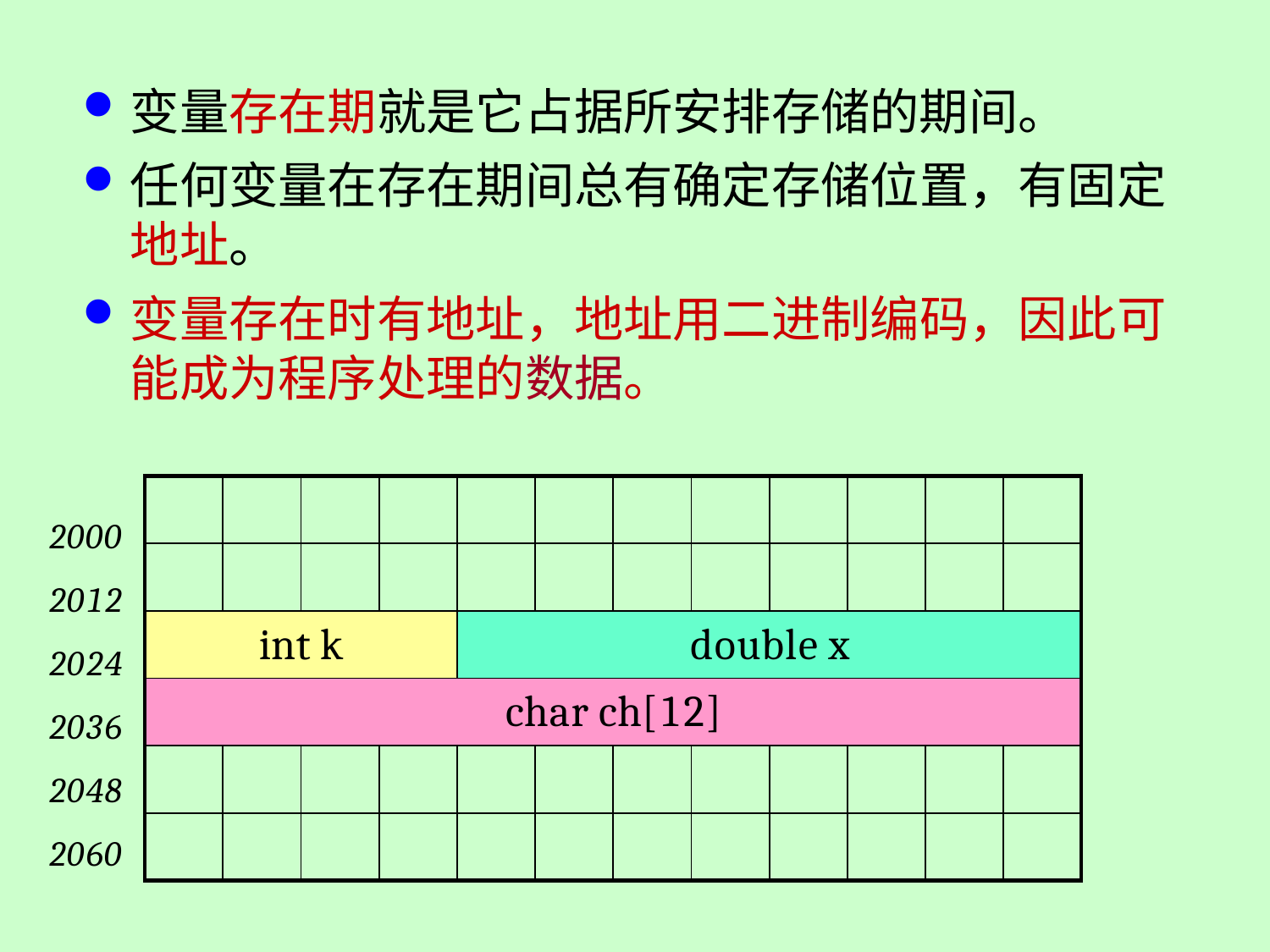

变量存在期就是它占据所安排存储的期间。
任何变量在存在期间总有确定存储位置，有固定地址。
变量存在时有地址，地址用二进制编码，因此可能成为程序处理的数据。

|  |  |  |  |  |  |  |  |  |  |  |  |
| --- | --- | --- | --- | --- | --- | --- | --- | --- | --- | --- | --- |
|  |  |  |  |  |  |  |  |  |  |  |  |
| int k |  |  |  | double x |  |  |  |  |  |  |  |
| char ch[12] |  |  |  |  |  |  |  |  |  |  |  |
|  |  |  |  |  |  |  |  |  |  |  |  |
|  |  |  |  |  |  |  |  |  |  |  |  |
2000
2012
2024
2036
2048
2060
8